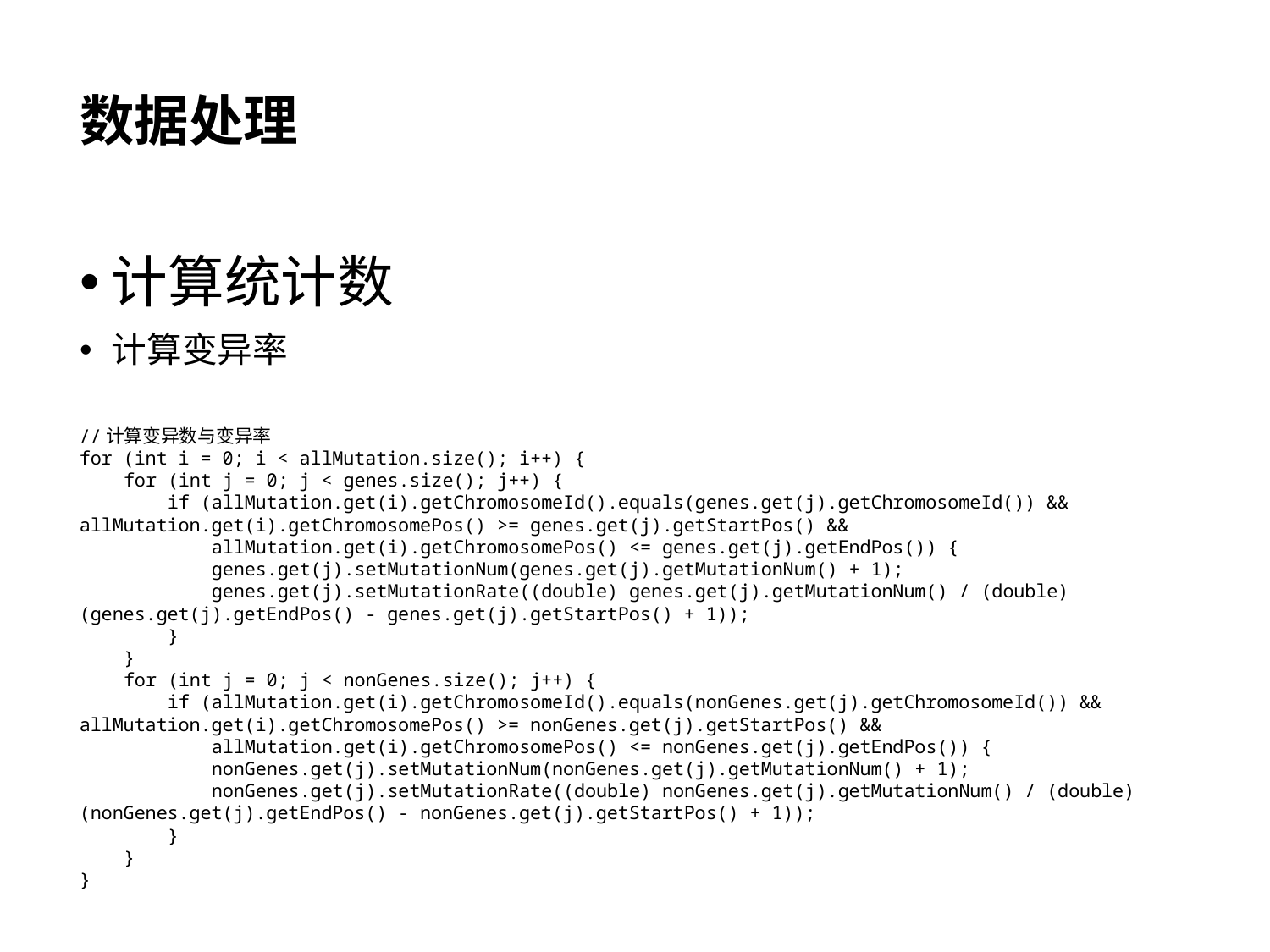

# 数据处理
计算统计数
计算变异率
//计算变异数与变异率
for (int i = 0; i < allMutation.size(); i++) {
    for (int j = 0; j < genes.size(); j++) {
        if (allMutation.get(i).getChromosomeId().equals(genes.get(j).getChromosomeId()) && allMutation.get(i).getChromosomePos() >= genes.get(j).getStartPos() &&
            allMutation.get(i).getChromosomePos() <= genes.get(j).getEndPos()) {
            genes.get(j).setMutationNum(genes.get(j).getMutationNum() + 1);
            genes.get(j).setMutationRate((double) genes.get(j).getMutationNum() / (double) (genes.get(j).getEndPos() - genes.get(j).getStartPos() + 1));
        }
    }
    for (int j = 0; j < nonGenes.size(); j++) {
        if (allMutation.get(i).getChromosomeId().equals(nonGenes.get(j).getChromosomeId()) && allMutation.get(i).getChromosomePos() >= nonGenes.get(j).getStartPos() &&
            allMutation.get(i).getChromosomePos() <= nonGenes.get(j).getEndPos()) {
            nonGenes.get(j).setMutationNum(nonGenes.get(j).getMutationNum() + 1);
            nonGenes.get(j).setMutationRate((double) nonGenes.get(j).getMutationNum() / (double) (nonGenes.get(j).getEndPos() - nonGenes.get(j).getStartPos() + 1));
        }
    }
}